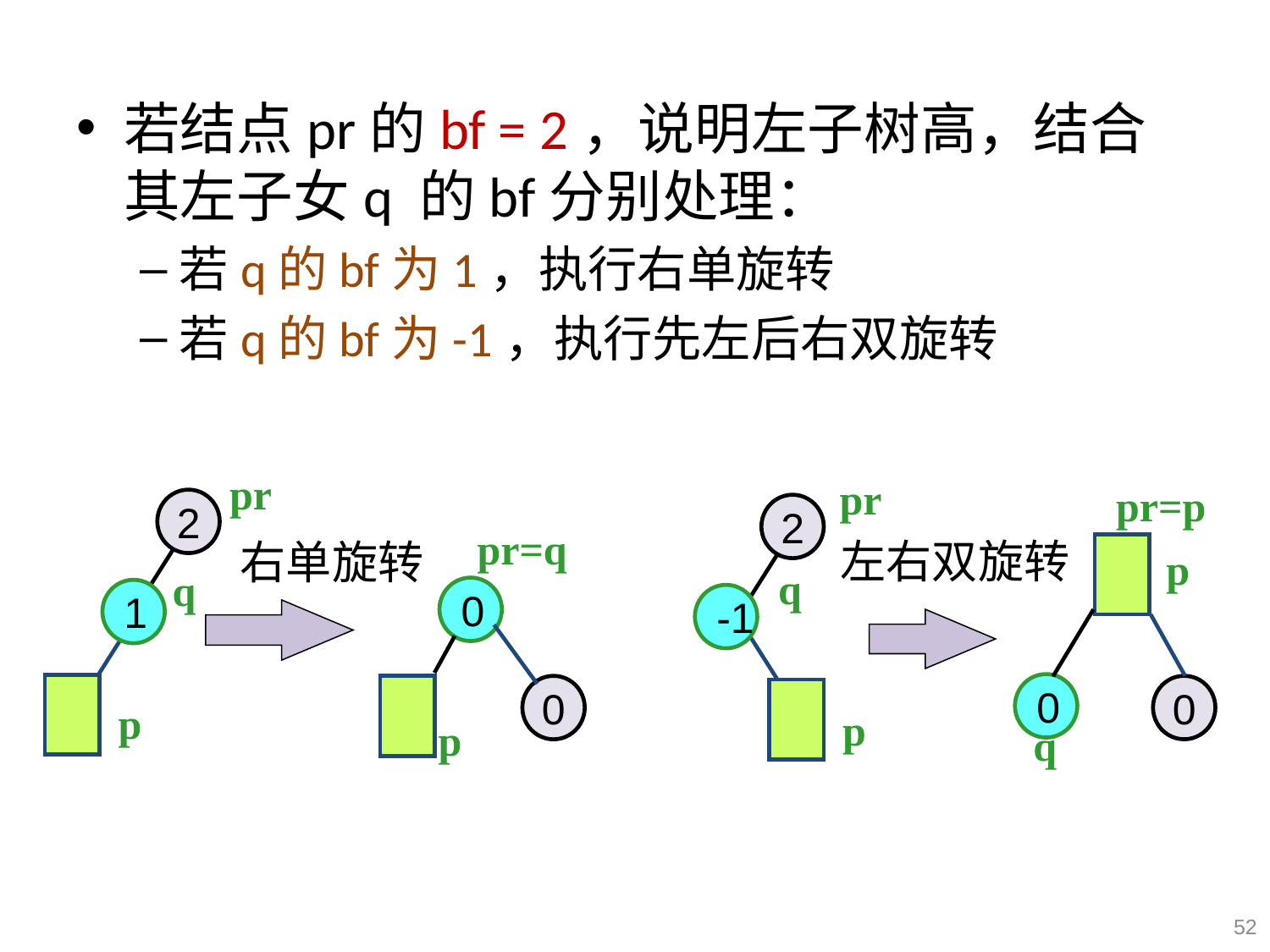

#
若结点pr的bf = 2，说明左子树高，结合其左子女q 的bf分别处理：
若q的bf为1，执行右单旋转
若q的bf为-1，执行先左后右双旋转

pr
2

q
1

p
pr
2

q
-1

p
pr=p

p

0
0
q
pr=q
左右双旋转
右单旋转
0

0
p
52